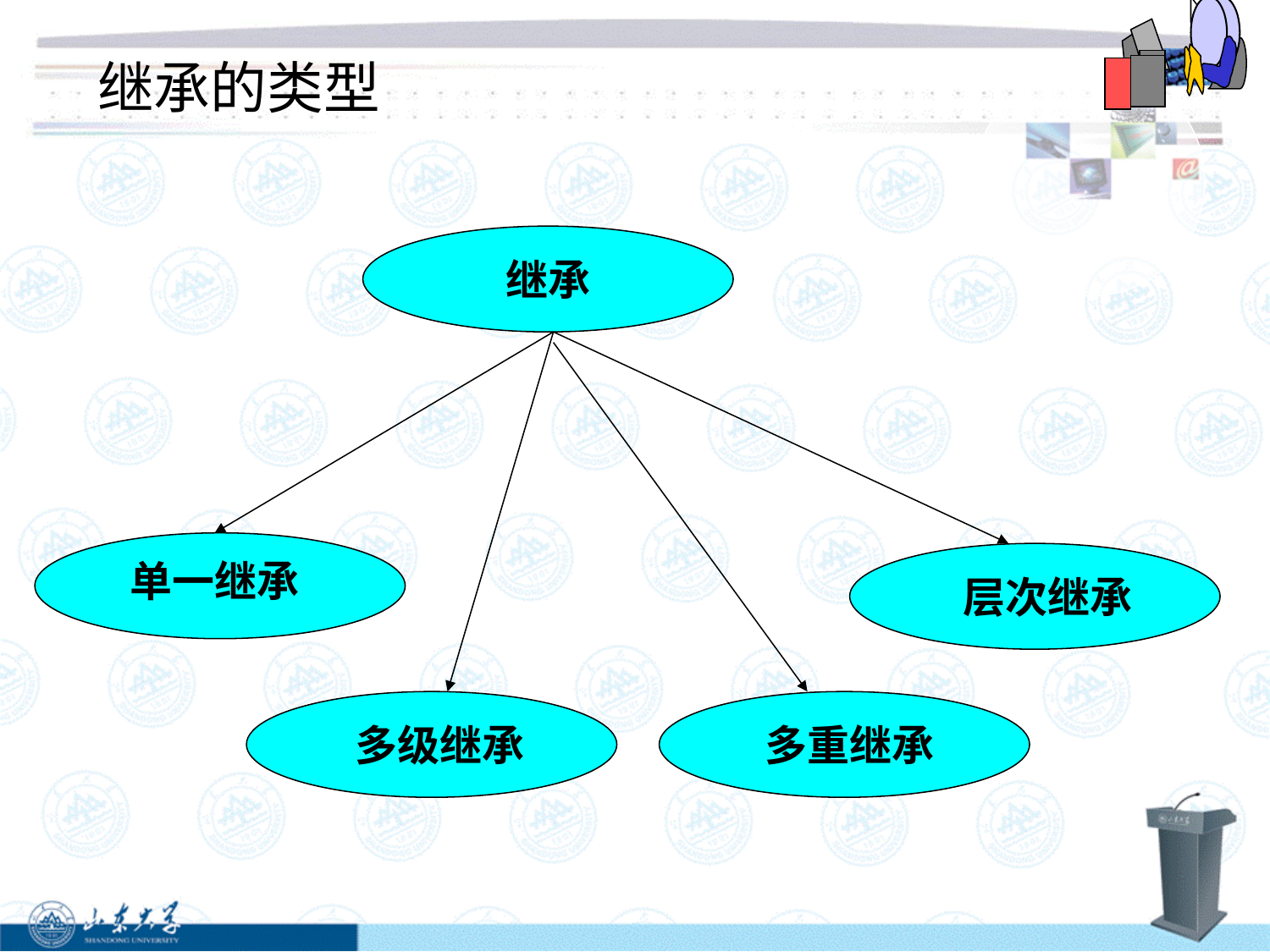

# 继承的类型
继承

单一继承
层次继承

多级继承
多重继承